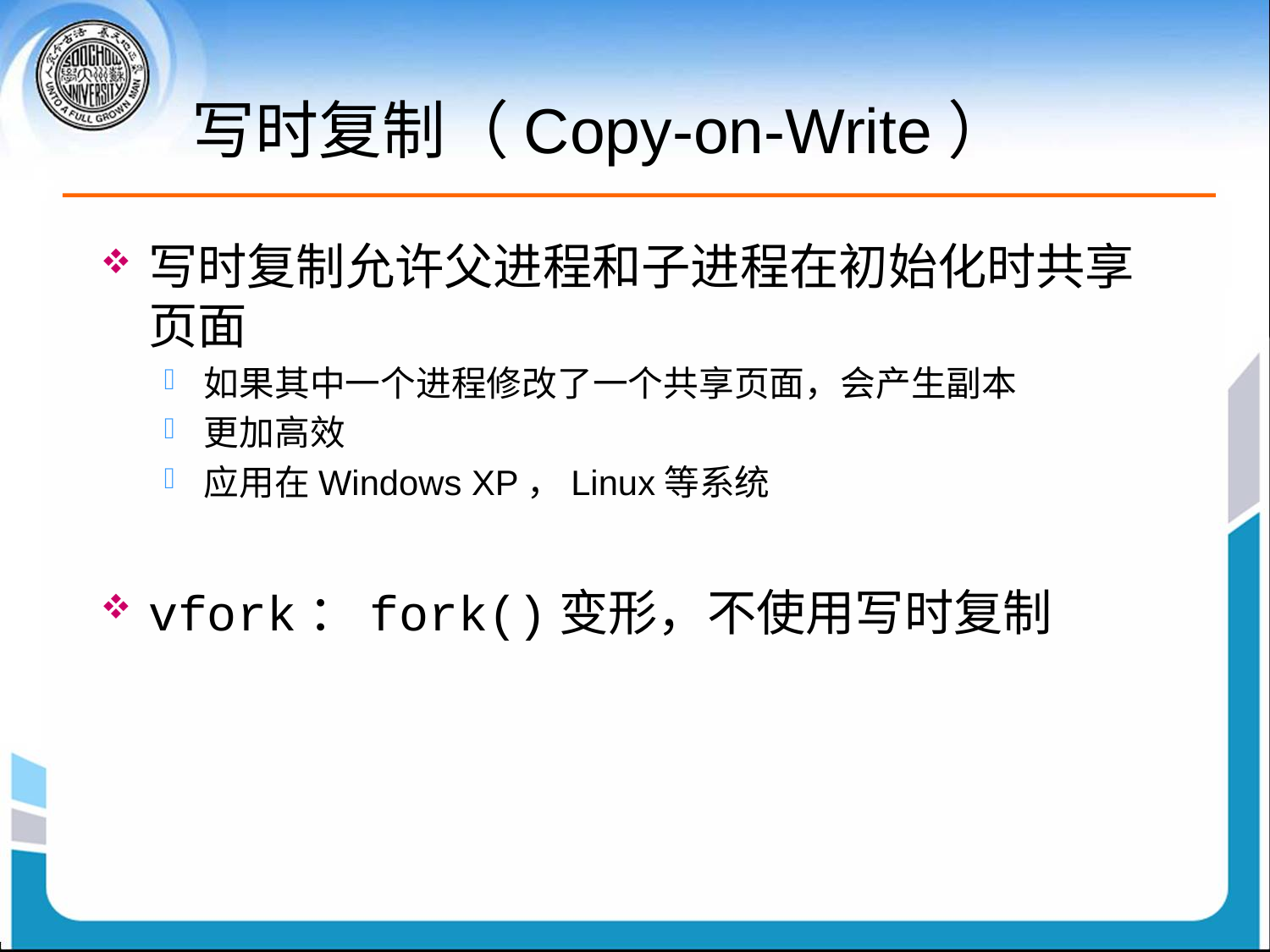

# 写时复制（Copy-on-Write）
写时复制允许父进程和子进程在初始化时共享页面
如果其中一个进程修改了一个共享页面，会产生副本
更加高效
应用在Windows XP，Linux等系统

vfork：fork()变形，不使用写时复制